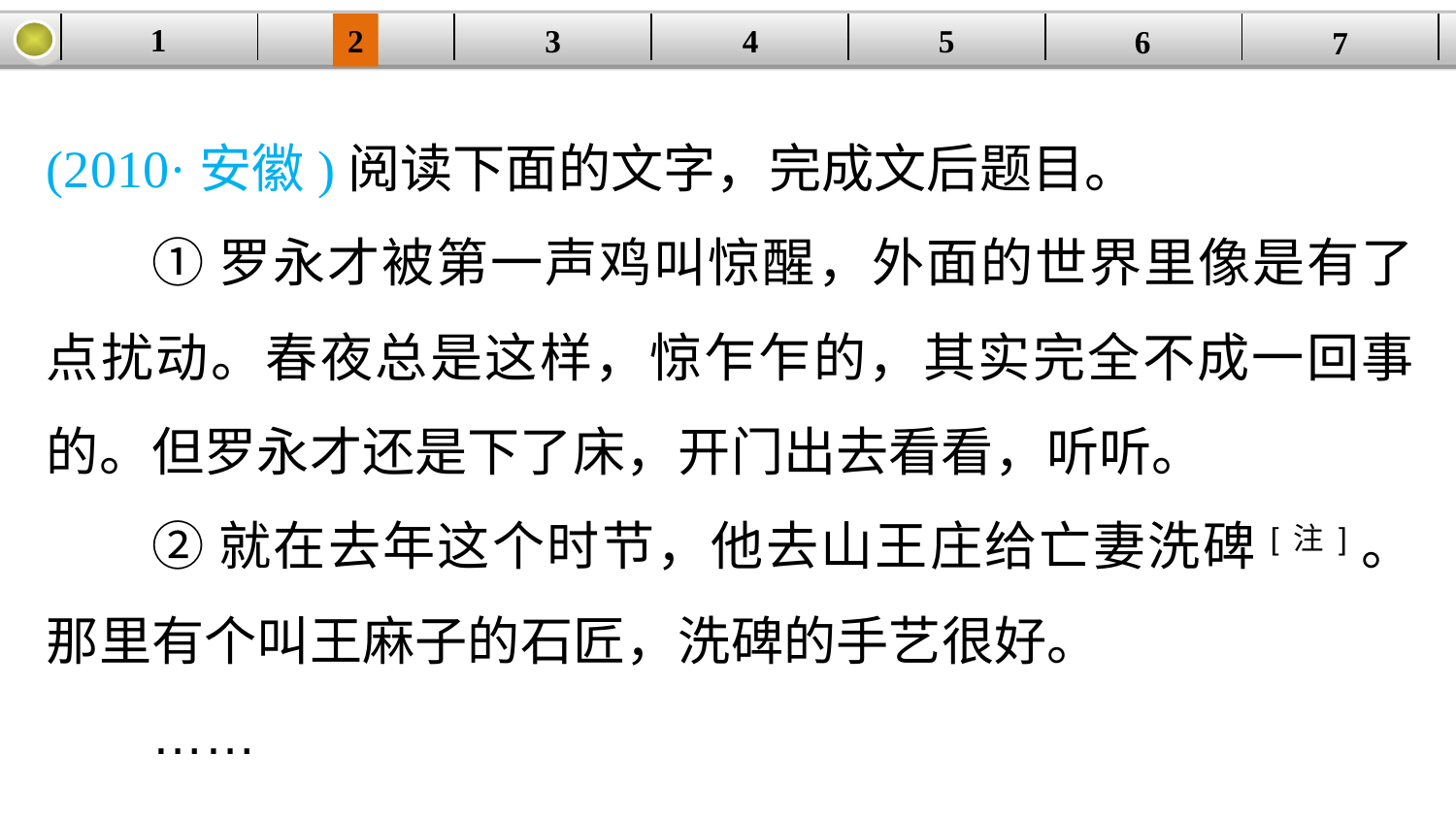

1
5
3
2
|  |  |  |  |  |  |  |
| --- | --- | --- | --- | --- | --- | --- |
4
6
7

(2010·安徽)阅读下面的文字，完成文后题目。
①罗永才被第一声鸡叫惊醒，外面的世界里像是有了点扰动。春夜总是这样，惊乍乍的，其实完全不成一回事的。但罗永才还是下了床，开门出去看看，听听。
②就在去年这个时节，他去山王庄给亡妻洗碑[注]。那里有个叫王麻子的石匠，洗碑的手艺很好。
……